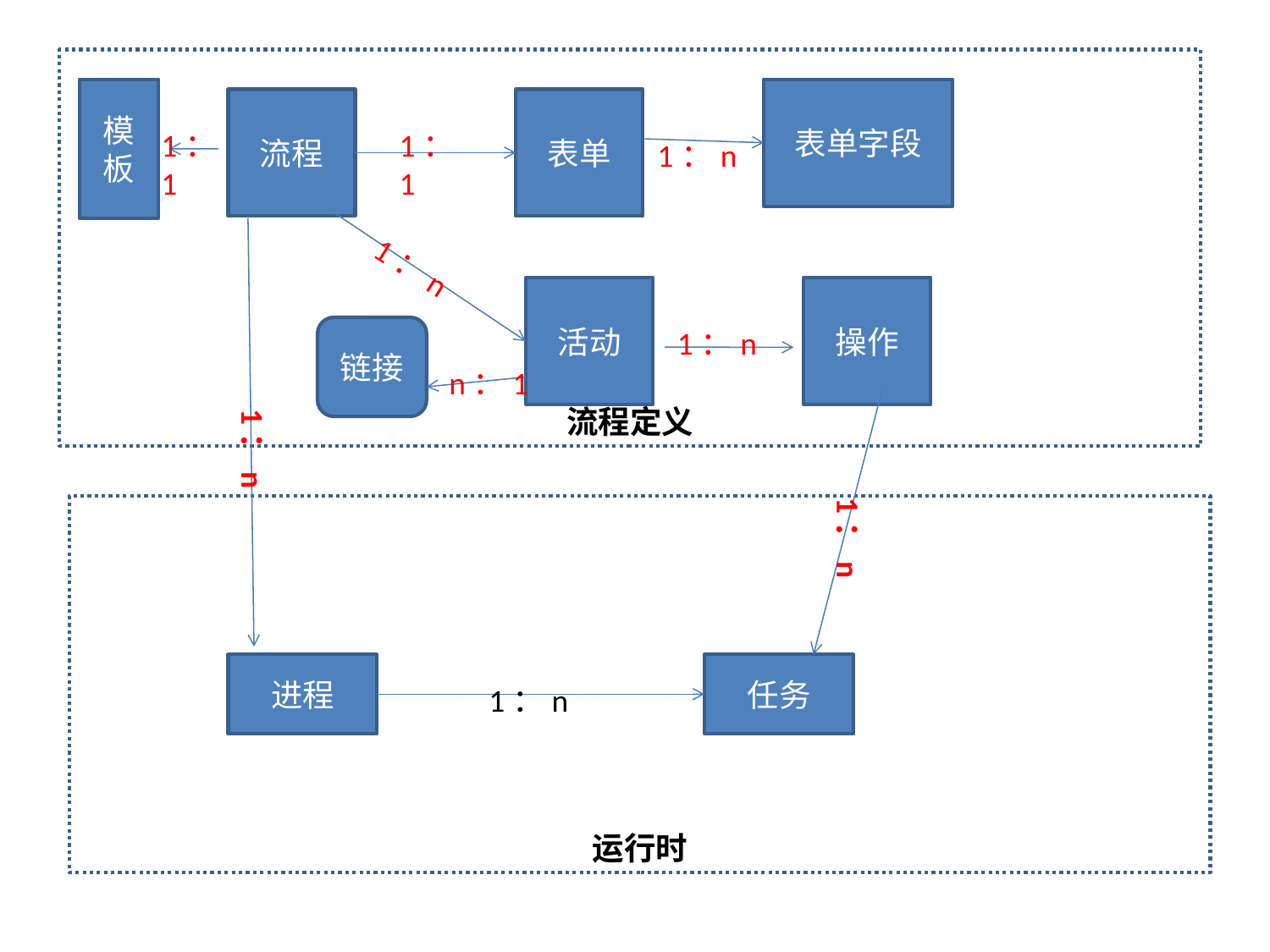

流程定义
模板
表单字段
流程
表单
1：1
1：1
1：n
1：n
活动
操作
链接
1：n
n：1
1：n
运行时
1：n
进程
任务
1：n